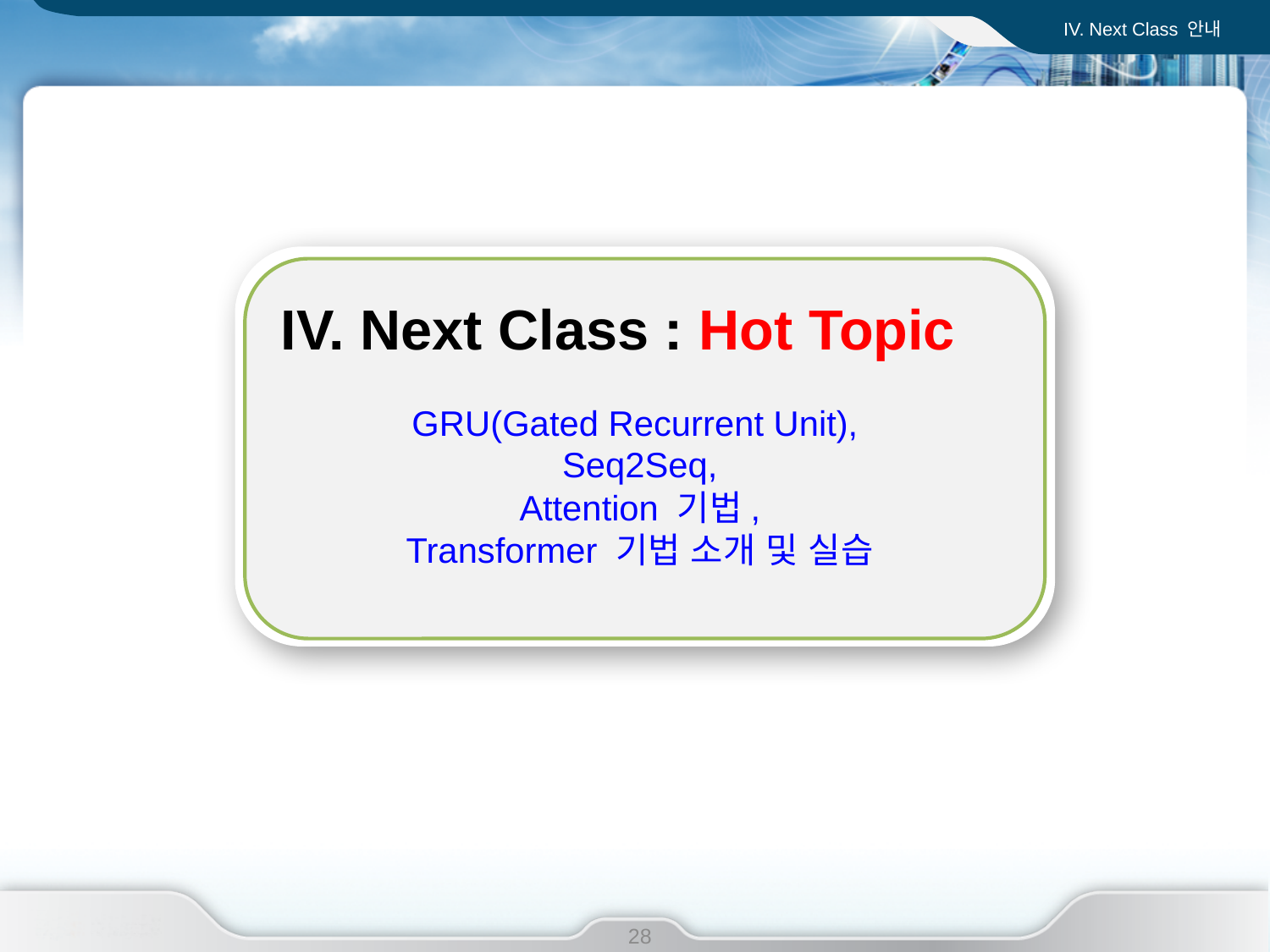

IV. Next Class 안내

IV. Next Class : Hot Topic

GRU(Gated Recurrent Unit),
Seq2Seq,
Attention 기법,
Transformer 기법 소개 및 실습
I. 사업 개요
28